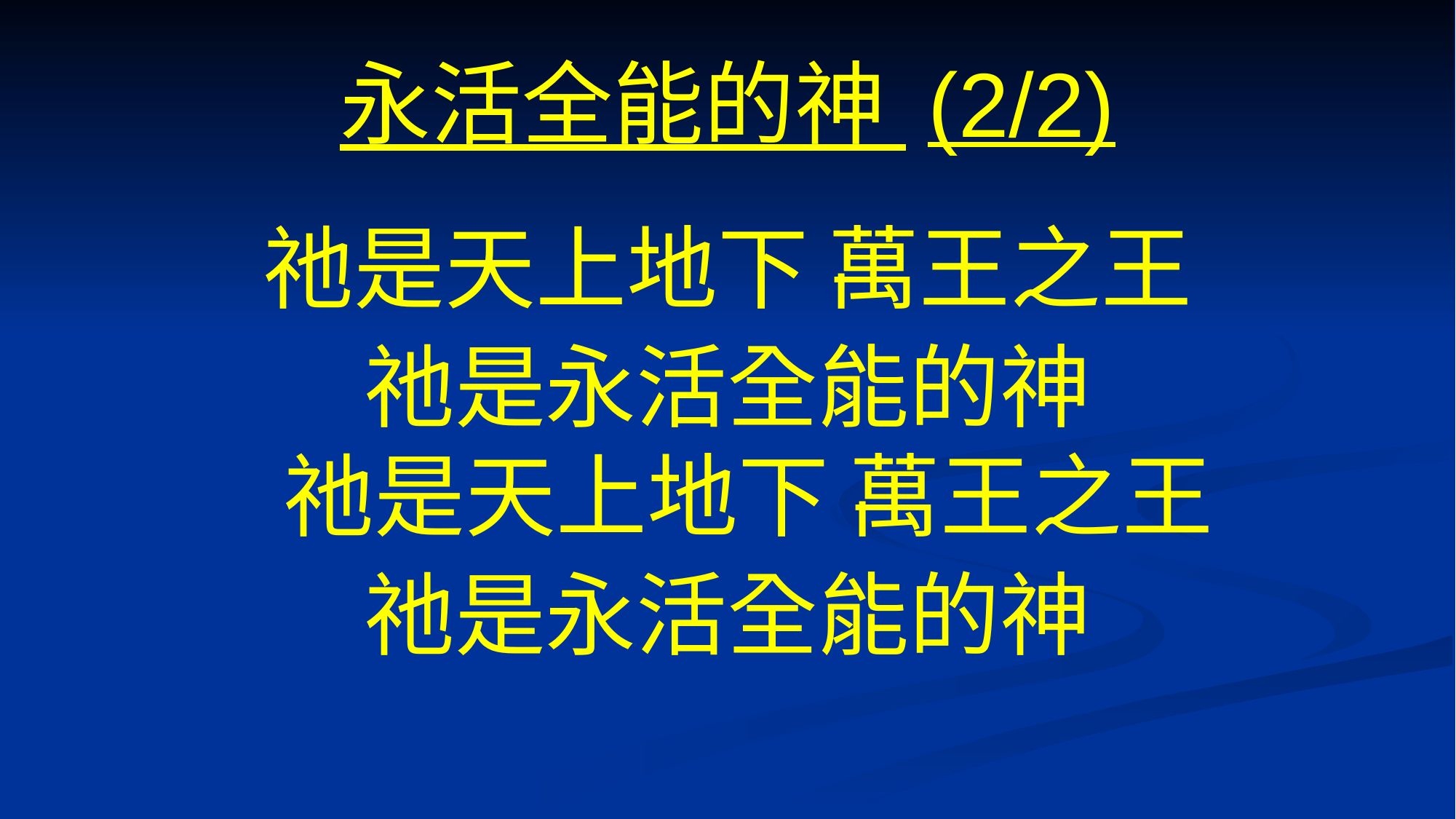

# 永活全能的神 (2/2)
祂是天上地下 萬王之王
祂是永活全能的神
祂是天上地下 萬王之王
祂是永活全能的神